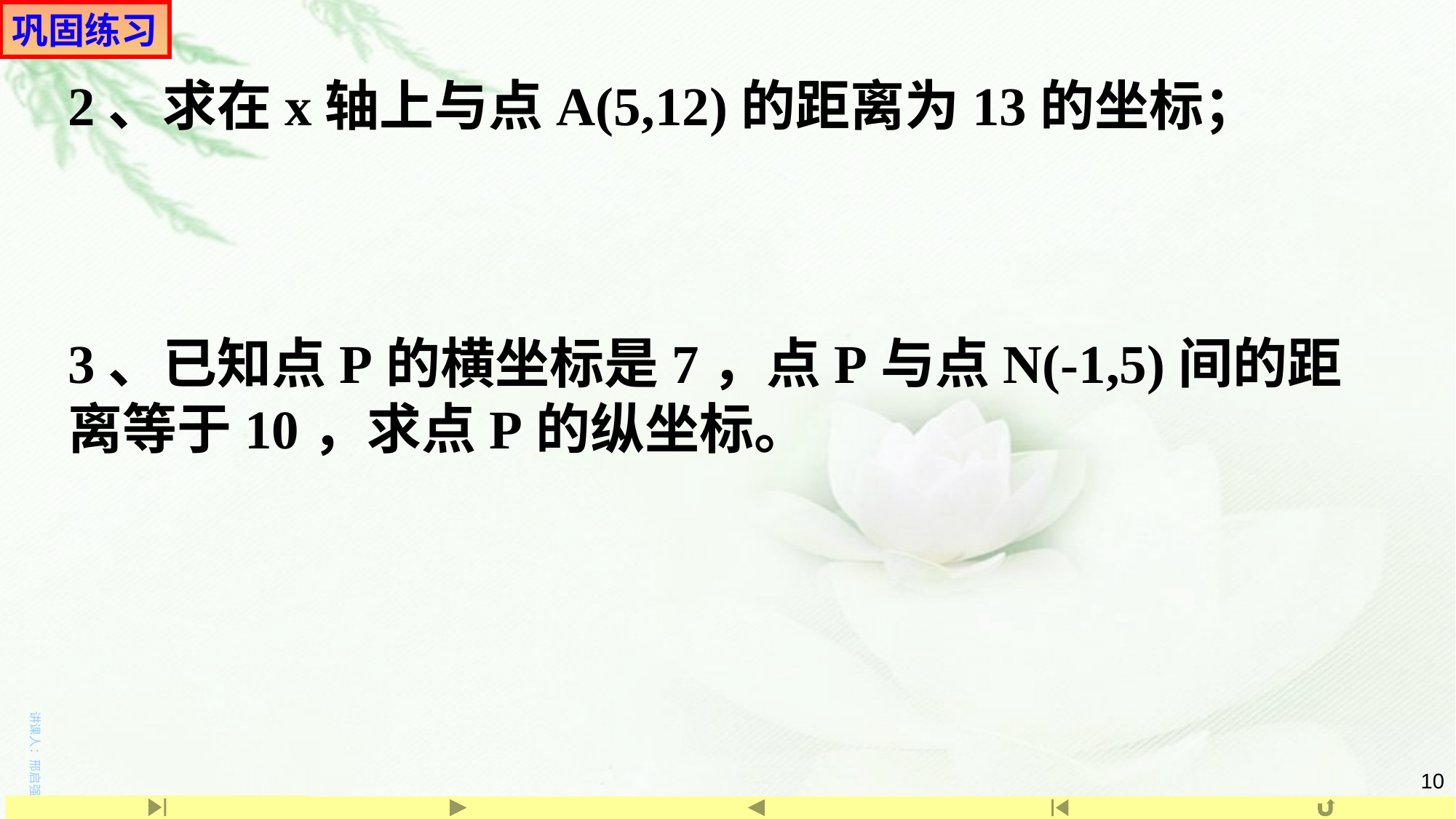

巩固练习
2、求在x轴上与点A(5,12)的距离为13的坐标；
3、已知点P的横坐标是7，点P与点N(-1,5)间的距离等于10，求点P的纵坐标。